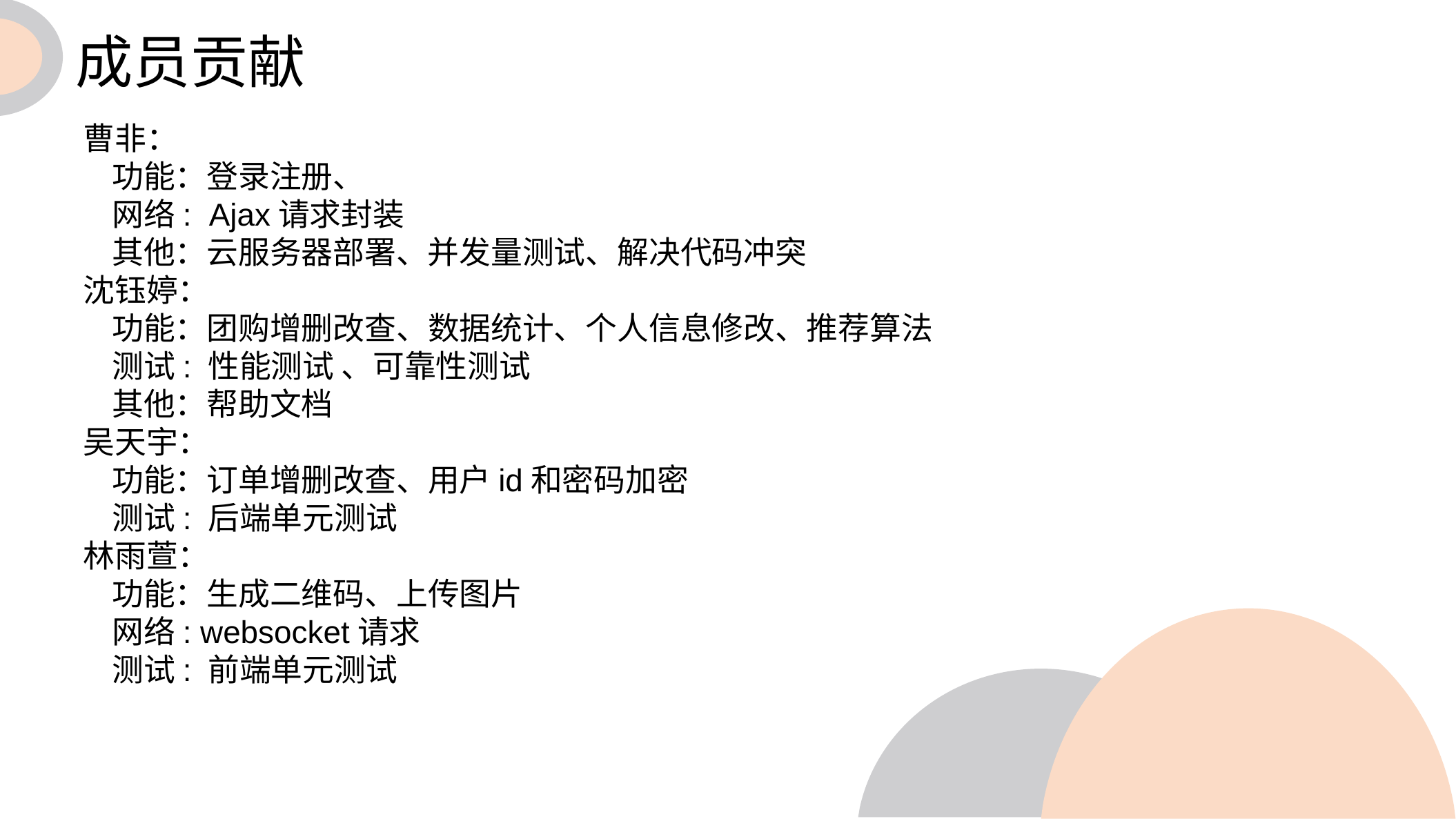

成员贡献

曹非：
   功能：登录注册、
   网络:  Ajax请求封装
   其他：云服务器部署、并发量测试、解决代码冲突
沈钰婷：
   功能：团购增删改查、数据统计、个人信息修改、推荐算法
   测试: 性能测试 、可靠性测试
   其他：帮助文档
吴天宇：
   功能：订单增删改查、用户id和密码加密
   测试: 后端单元测试
林雨萱：
   功能：生成二维码、上传图片
   网络: websocket请求
   测试: 前端单元测试